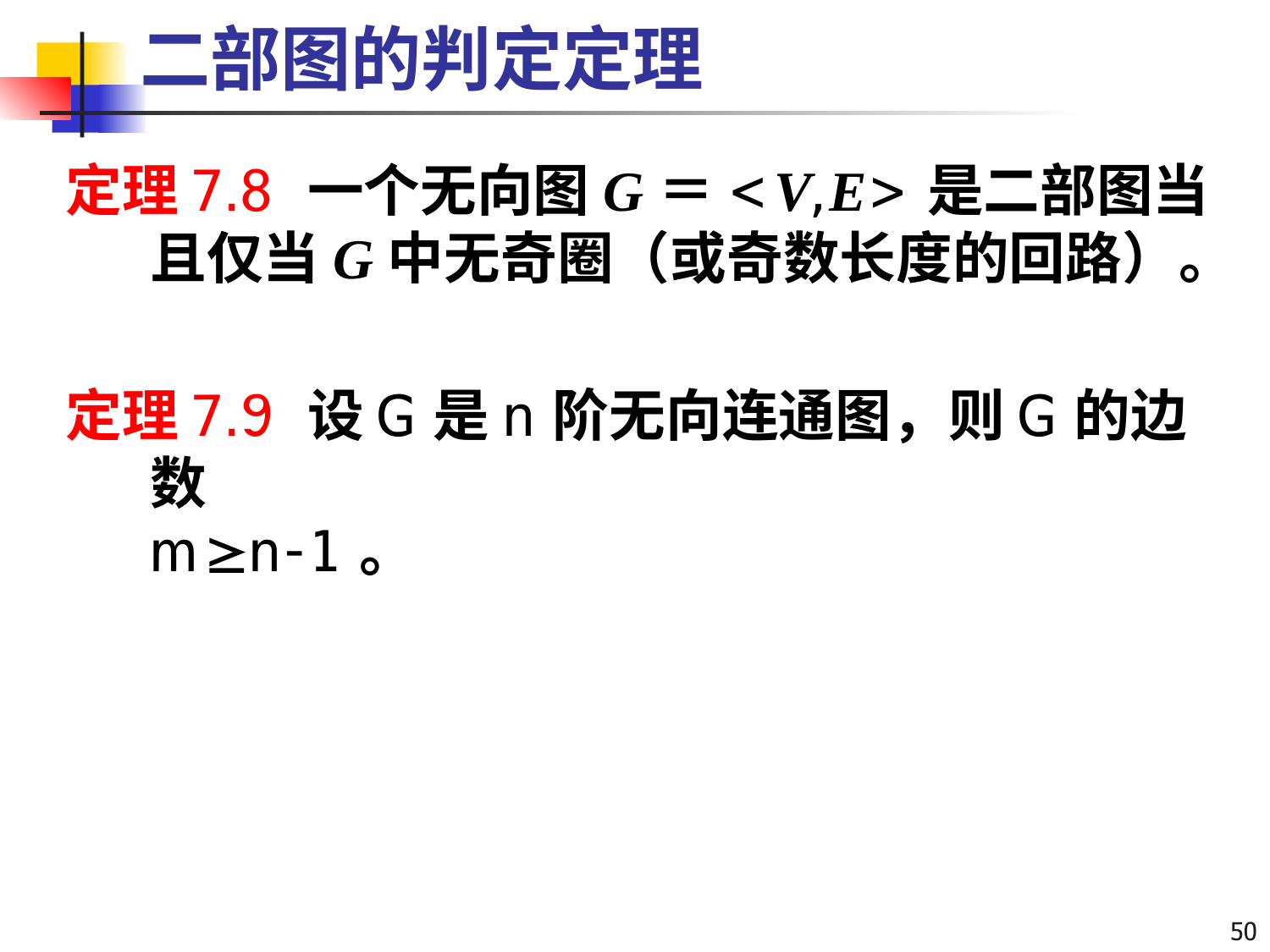

# 二部图的判定定理
定理7.8 一个无向图G＝<V,E>是二部图当且仅当G中无奇圈（或奇数长度的回路）。

定理7.9 设G是n阶无向连通图，则G的边数
m≥n-1。
50